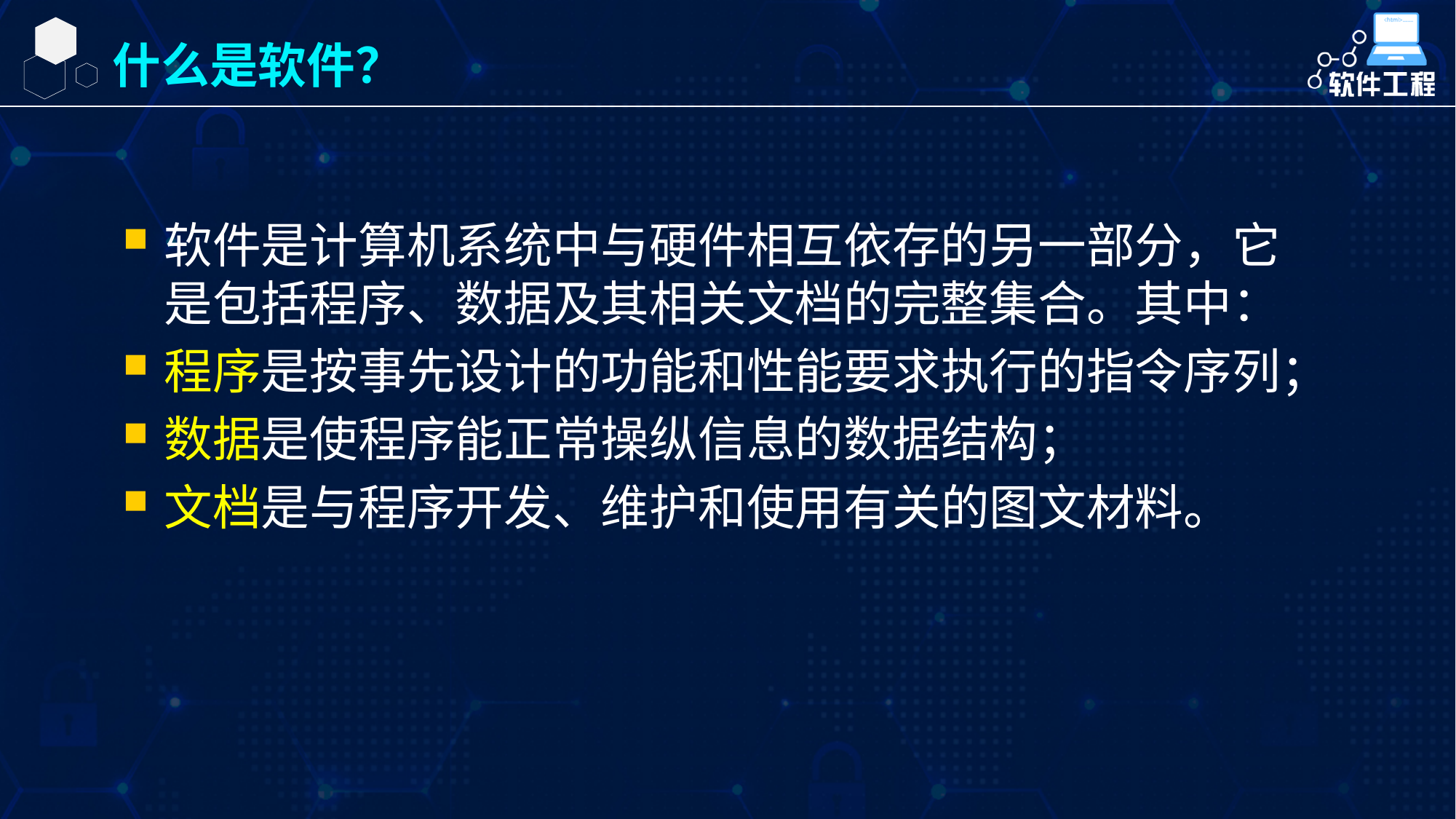

什么是软件？

软件是计算机系统中与硬件相互依存的另一部分，它是包括程序、数据及其相关文档的完整集合。其中：
程序是按事先设计的功能和性能要求执行的指令序列；
数据是使程序能正常操纵信息的数据结构；
文档是与程序开发、维护和使用有关的图文材料。